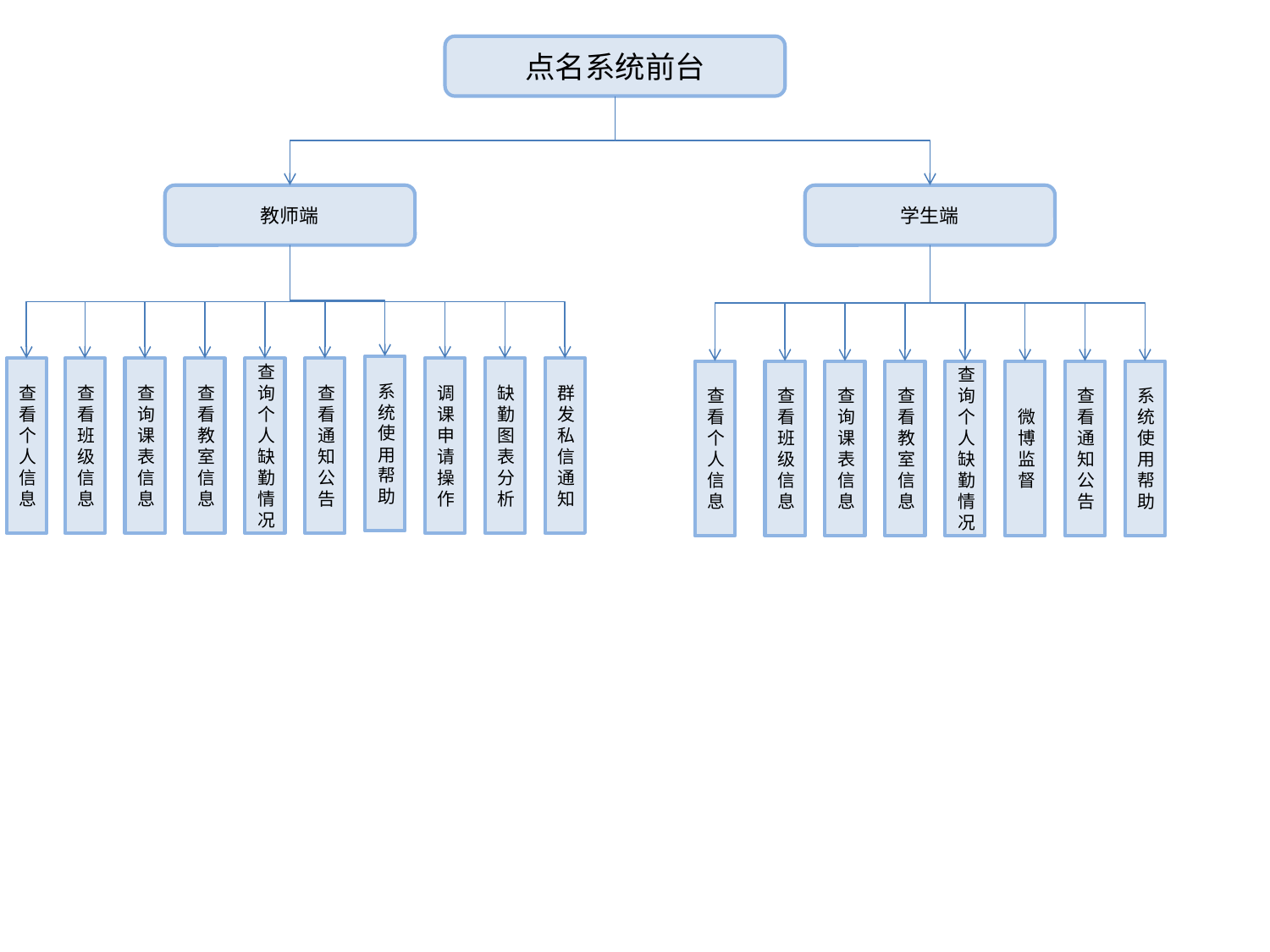

点名系统前台
教师端
学生端
系统使用帮助
调课申请操作
缺勤图表分析
群发私信通知
查看个人信息
查看班级信息
查询课表信息
查看教室信息
查询个人缺勤情况
查看通知公告
查看个人信息
查看班级信息
查询课表信息
查看教室信息
查询个人缺勤情况
微博监督
查看通知公告
系统使用帮助